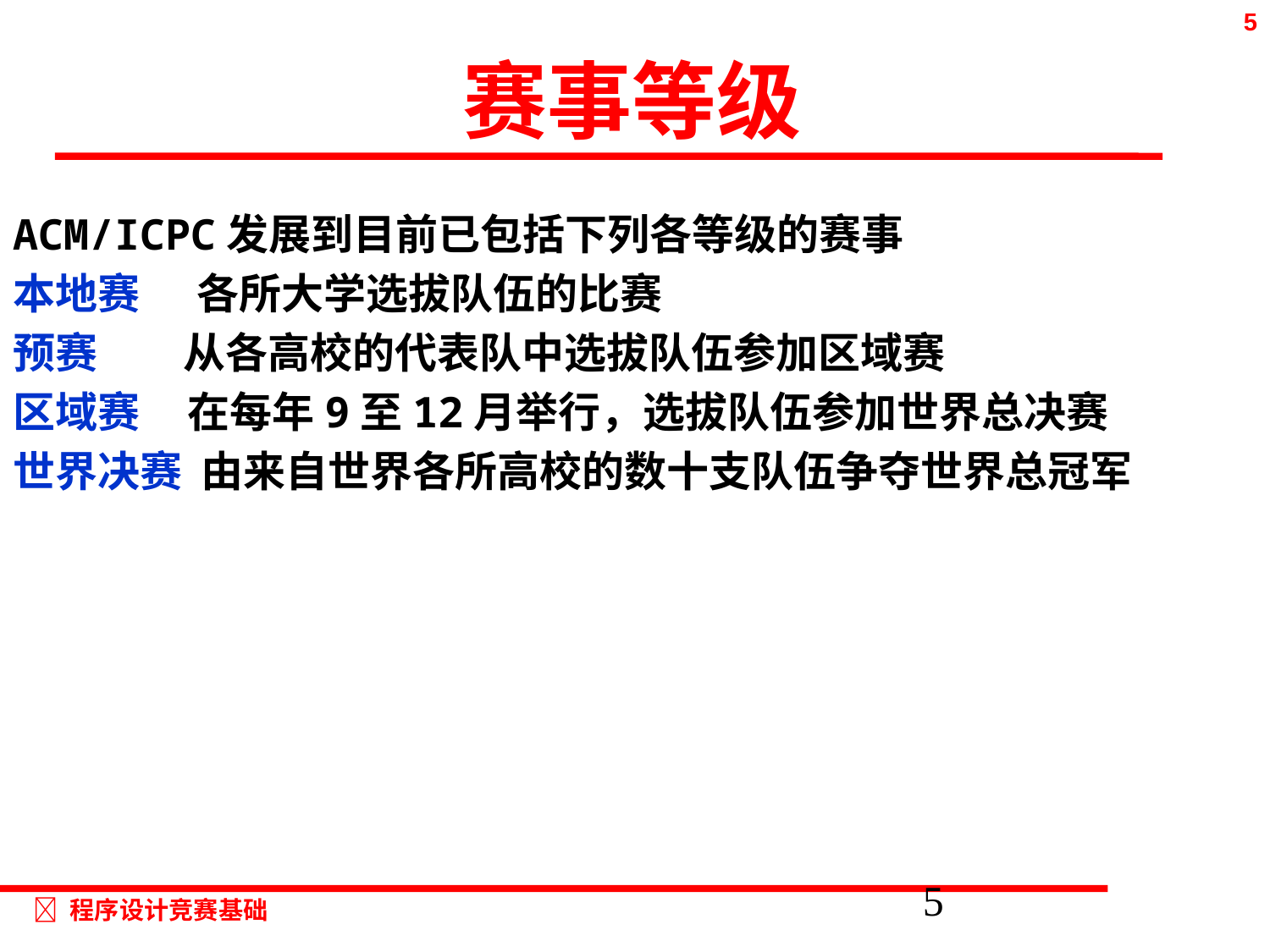

# 赛事等级
ACM/ICPC发展到目前已包括下列各等级的赛事
本地赛      各所大学选拔队伍的比赛
预赛         从各高校的代表队中选拔队伍参加区域赛
区域赛     在每年9至12月举行，选拔队伍参加世界总决赛
世界决赛  由来自世界各所高校的数十支队伍争夺世界总冠军
5